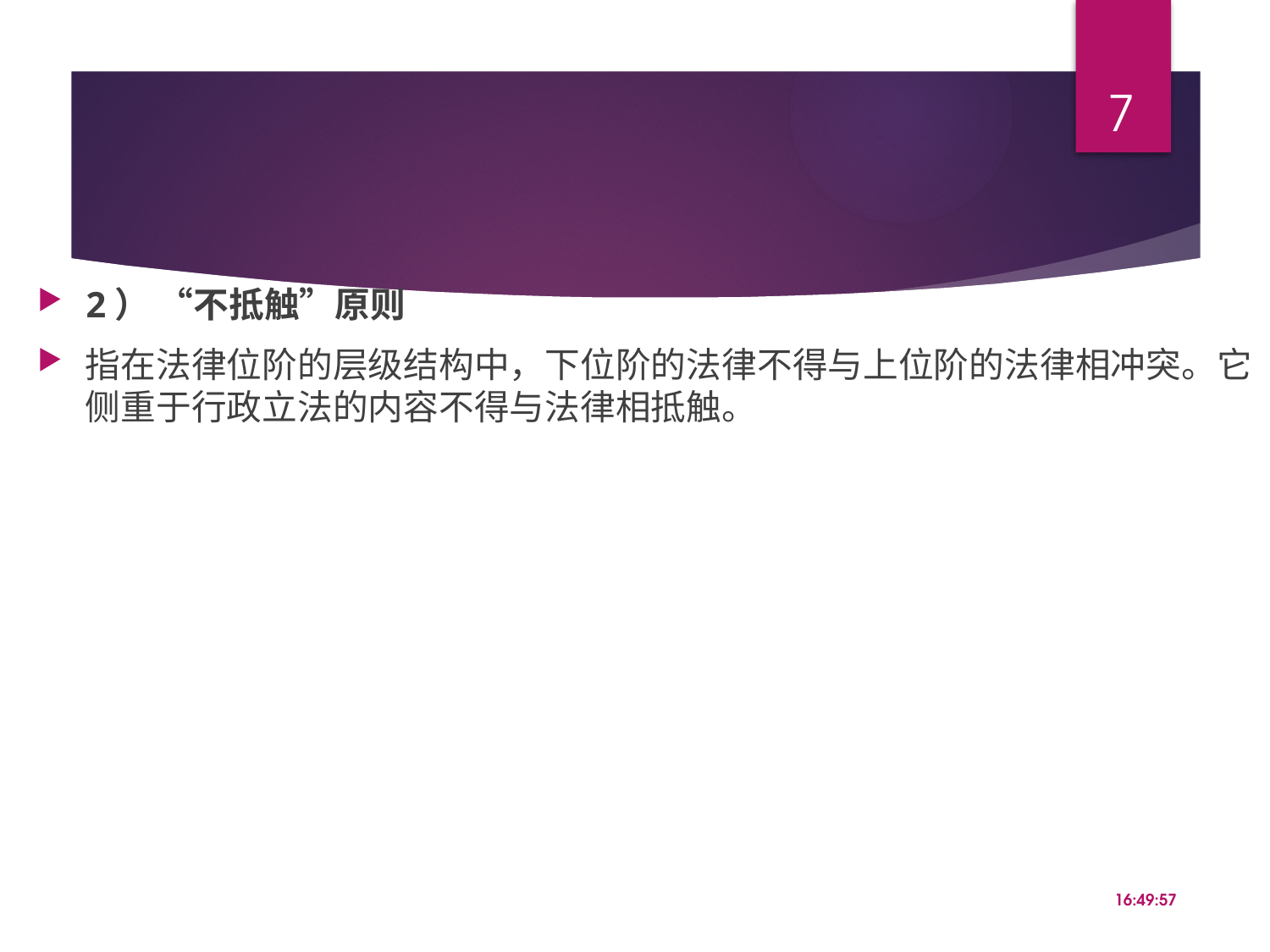

7
#
2） “不抵触”原则
指在法律位阶的层级结构中，下位阶的法律不得与上位阶的法律相冲突。它侧重于行政立法的内容不得与法律相抵触。

16:49:57